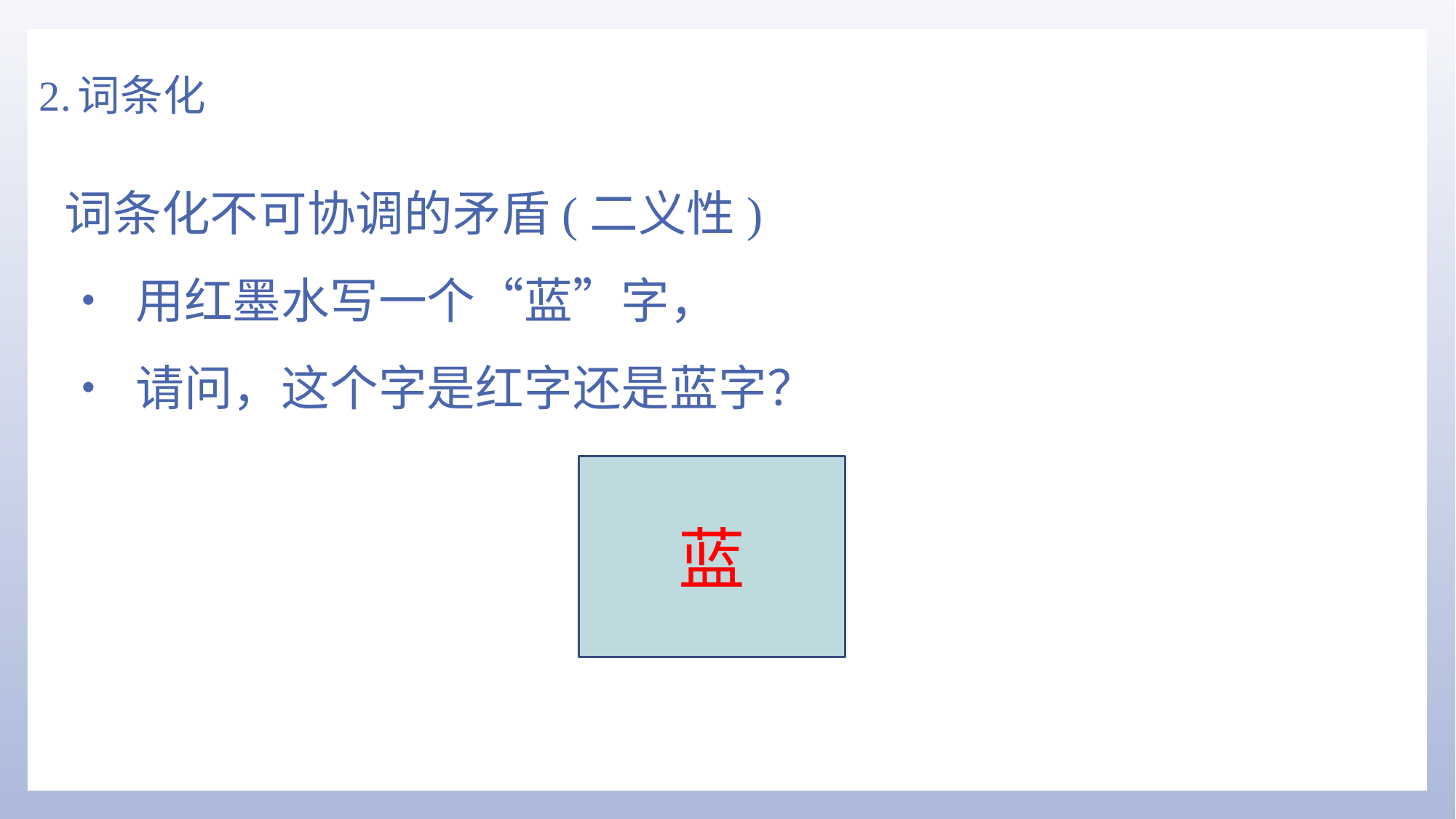

# 2.词条化
词条化不可协调的矛盾(二义性)
• 用红墨水写一个“蓝”字，
• 请问，这个字是红字还是蓝字？

蓝